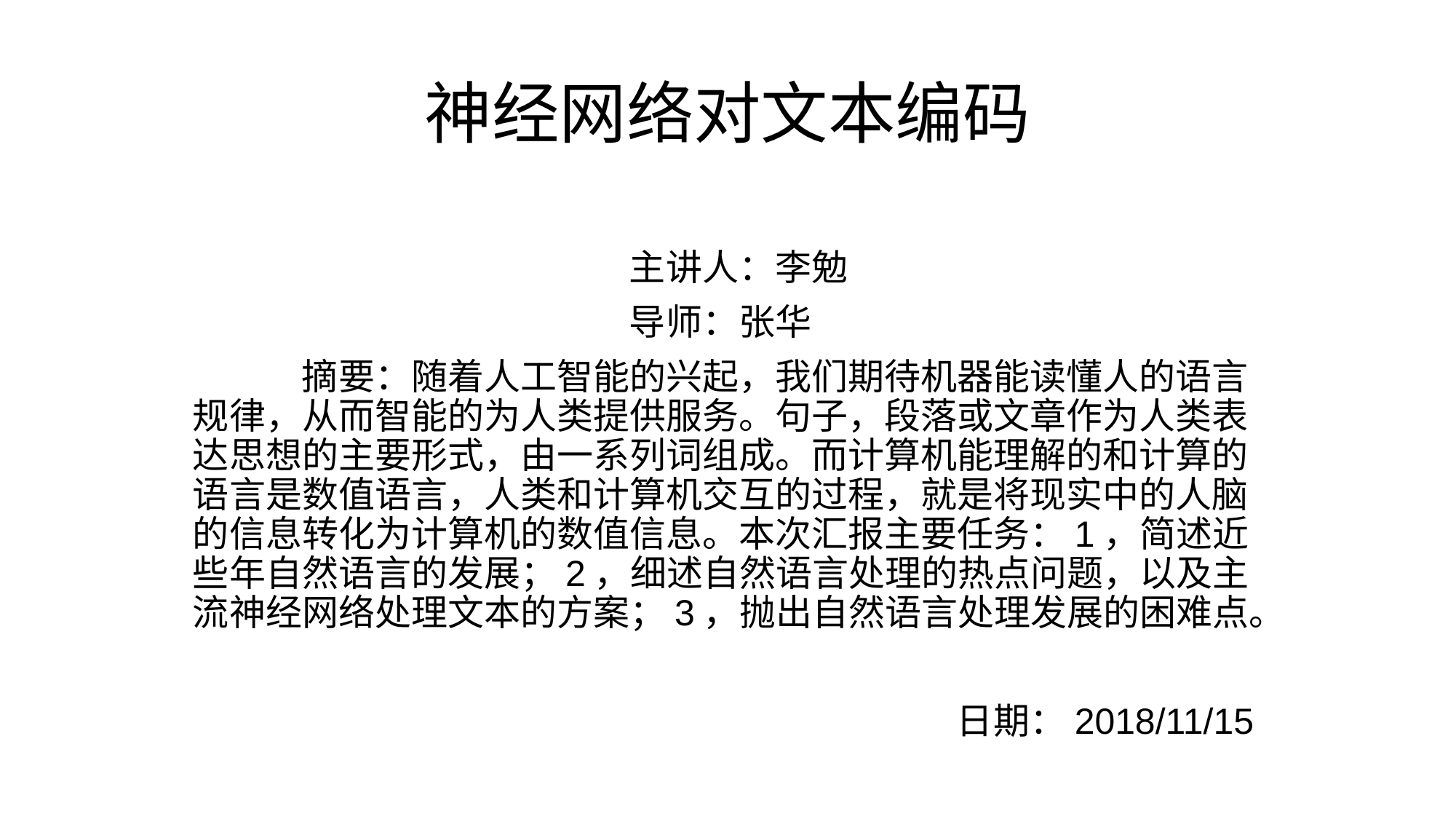

# 神经网络对文本编码
				主讲人：李勉
				导师：张华
	摘要：随着人工智能的兴起，我们期待机器能读懂人的语言规律，从而智能的为人类提供服务。句子，段落或文章作为人类表达思想的主要形式，由一系列词组成。而计算机能理解的和计算的语言是数值语言，人类和计算机交互的过程，就是将现实中的人脑的信息转化为计算机的数值信息。本次汇报主要任务：1，简述近些年自然语言的发展；2，细述自然语言处理的热点问题，以及主流神经网络处理文本的方案；3，抛出自然语言处理发展的困难点。

							日期：2018/11/15